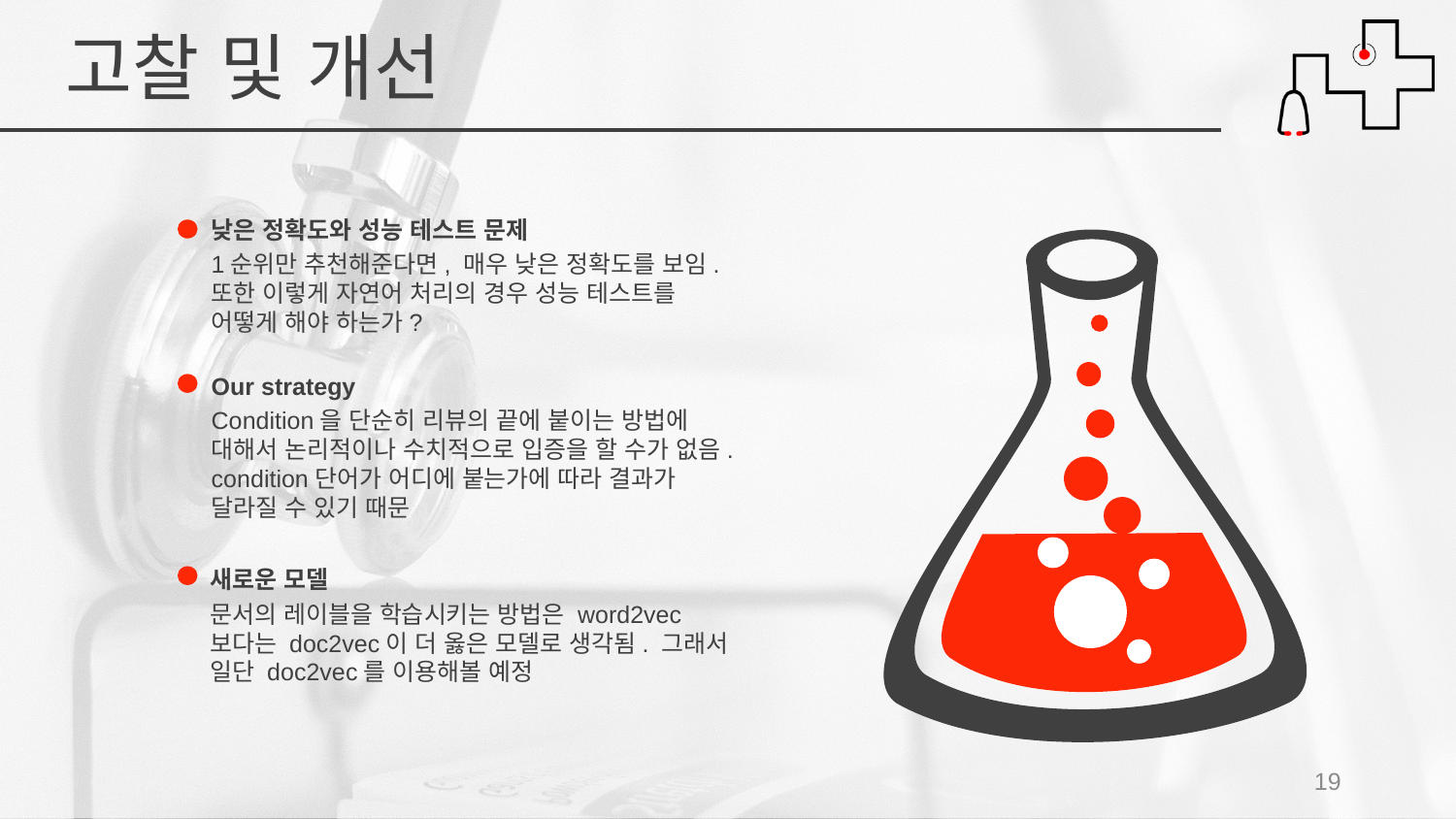

고찰 및 개선
낮은 정확도와 성능 테스트 문제
1순위만 추천해준다면, 매우 낮은 정확도를 보임. 또한 이렇게 자연어 처리의 경우 성능 테스트를 어떻게 해야 하는가?

Our strategy
Condition을 단순히 리뷰의 끝에 붙이는 방법에 대해서 논리적이나 수치적으로 입증을 할 수가 없음. condition단어가 어디에 붙는가에 따라 결과가 달라질 수 있기 때문

새로운 모델
문서의 레이블을 학습시키는 방법은 word2vec보다는 doc2vec이 더 옳은 모델로 생각됨. 그래서 일단 doc2vec를 이용해볼 예정

19